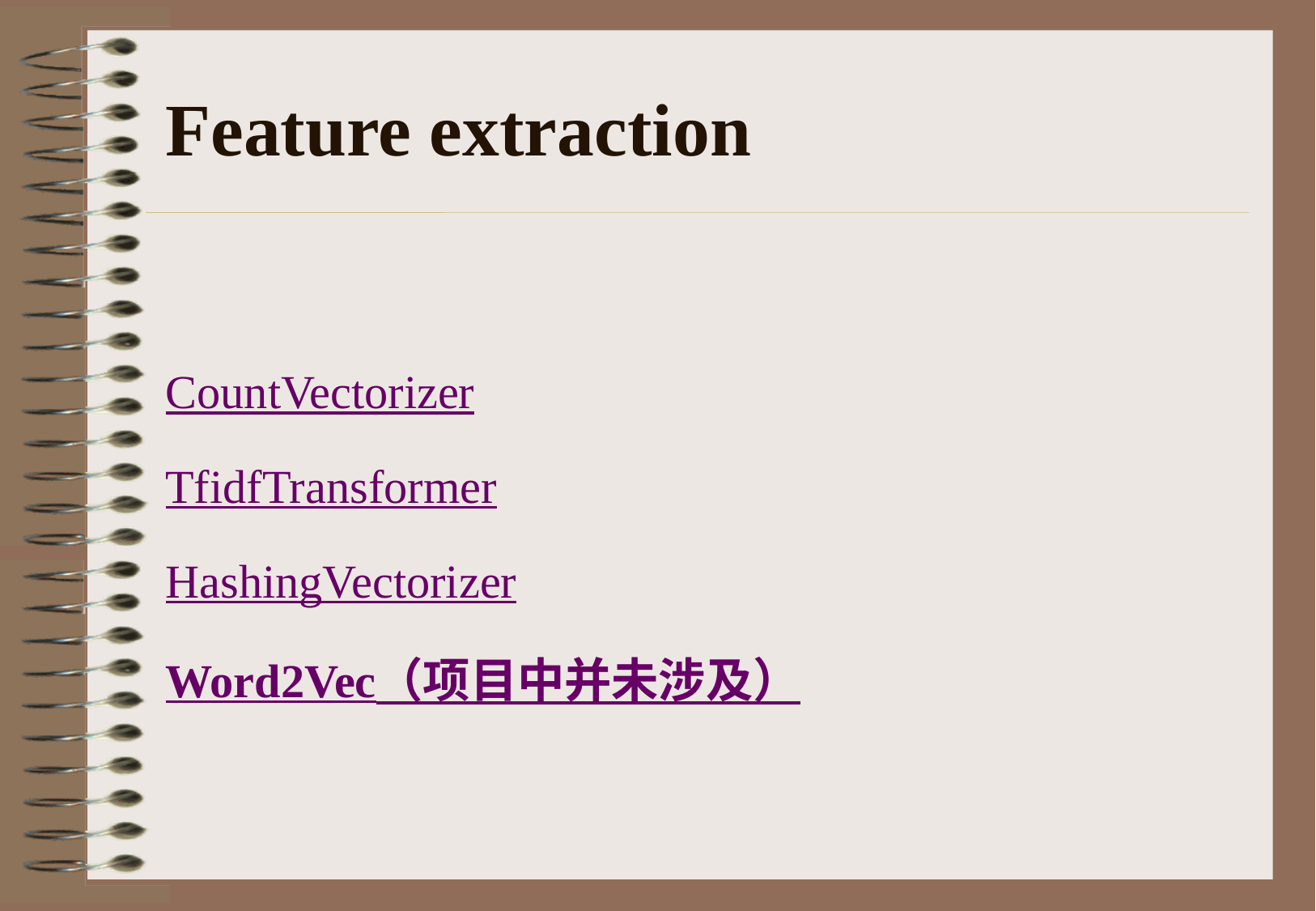

# Feature extraction

CountVectorizer
TfidfTransformer
HashingVectorizer
Word2Vec（项目中并未涉及）